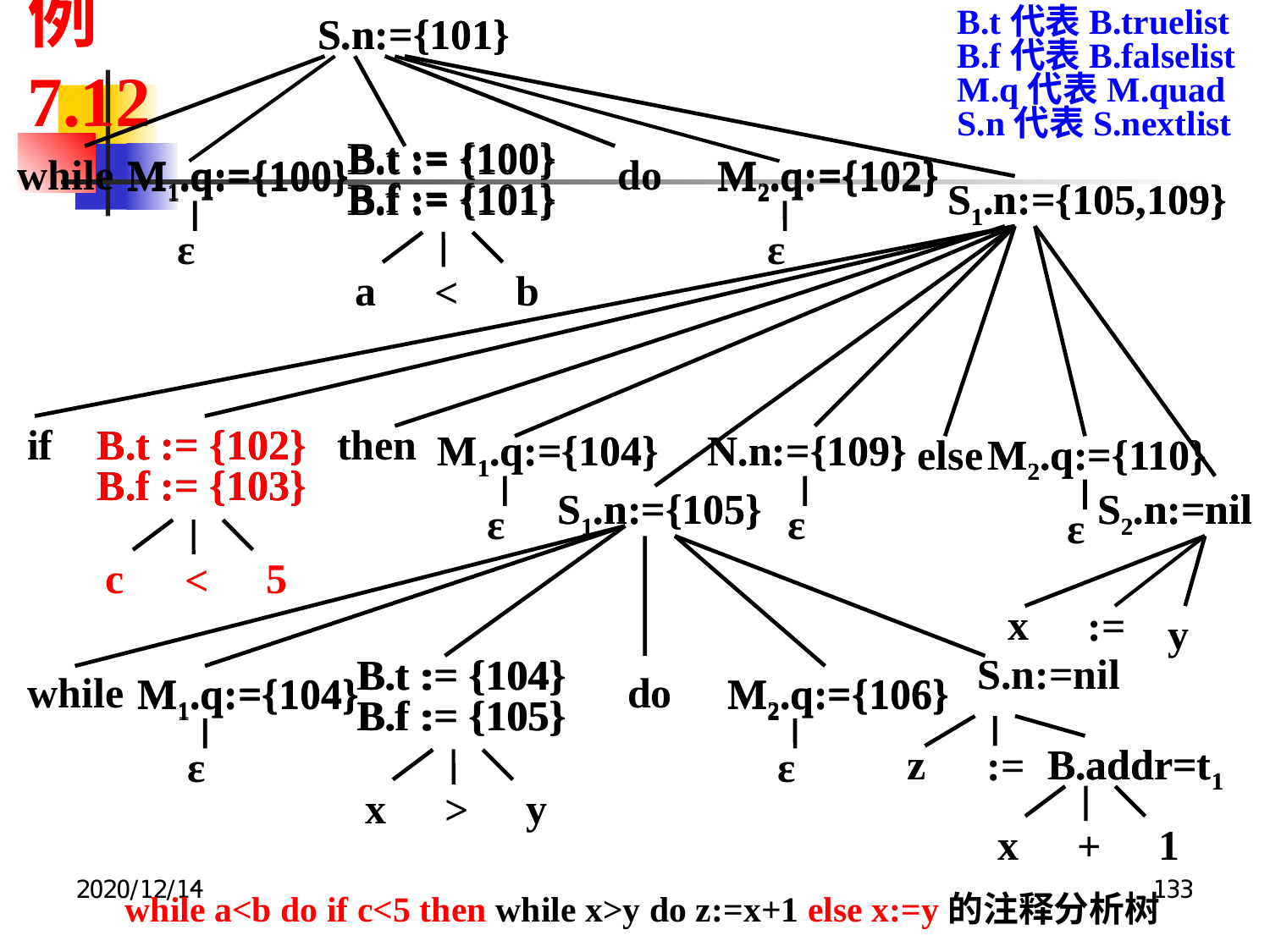

S.n:={101}
S.n:={101}
B.t代表B.truelist
B.f代表B.falselist
M.q代表M.quad
S.n代表S.nextlist
例7.12

B.t := {100}
B.f := {101}
B.t := {100}
B.f := {101}
M1.q:={100}
M2.q:={102}
M1.q:={100}
M2.q:={102}
while
do
S1.n:={105,109}
S1.n:={105,109}

ε
ε

a
b
<
M1.q:={104}
M1.q:={104}
N.n:={109}
N.n:={109}
B.t := {102}
B.f := {103}
B.t := {102}
B.f := {103}
then
M2.q:={110}
M2.q:={110}
if
else

S1.n:={105}
S1.n:={105}
S2.n:=nil
S2.n:=nil
ε
ε
ε

c
5
<
x
:=
y
S
S.n:=nil
B.t := {104}
B.f := {105}
B.t := {104}
B.f := {105}
M1.q:={104}
M2.q:={106}
M1.q:={104}
M2.q:={106}
while
do

z
B.addr=t1
B.addr=t1
:=
ε
ε

x
y
>

x
1
+
2020/12/14
133
while a<b do if c<5 then while x>y do z:=x+1 else x:=y的注释分析树